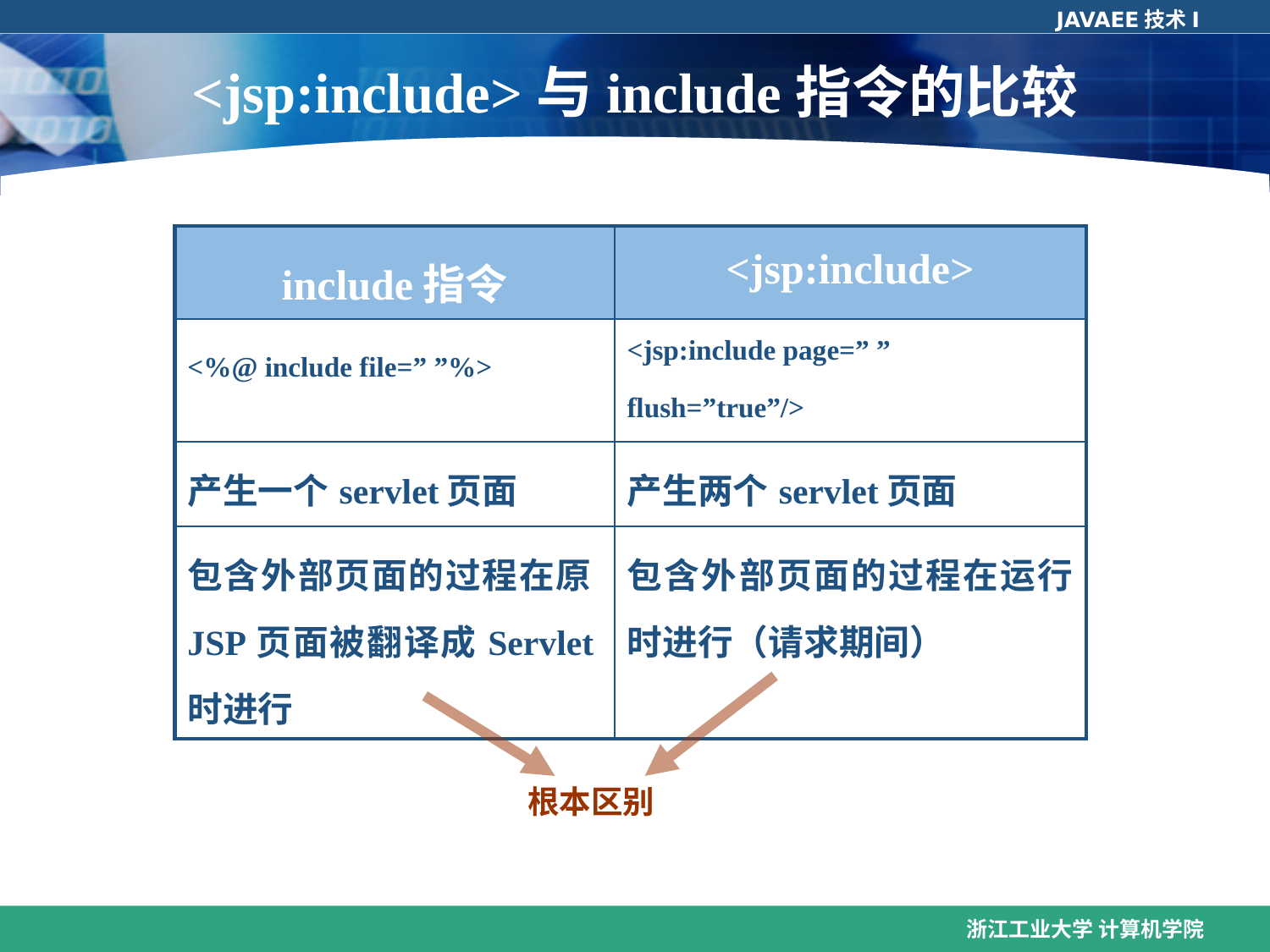

# <jsp:include>与include指令的比较
| include指令 | <jsp:include> |
| --- | --- |
| <%@ include file=” ”%> | <jsp:include page=” ” flush=”true”/> |
| 产生一个servlet页面 | 产生两个servlet页面 |
| 包含外部页面的过程在原JSP页面被翻译成Servlet时进行 | 包含外部页面的过程在运行时进行（请求期间） |

根本区别